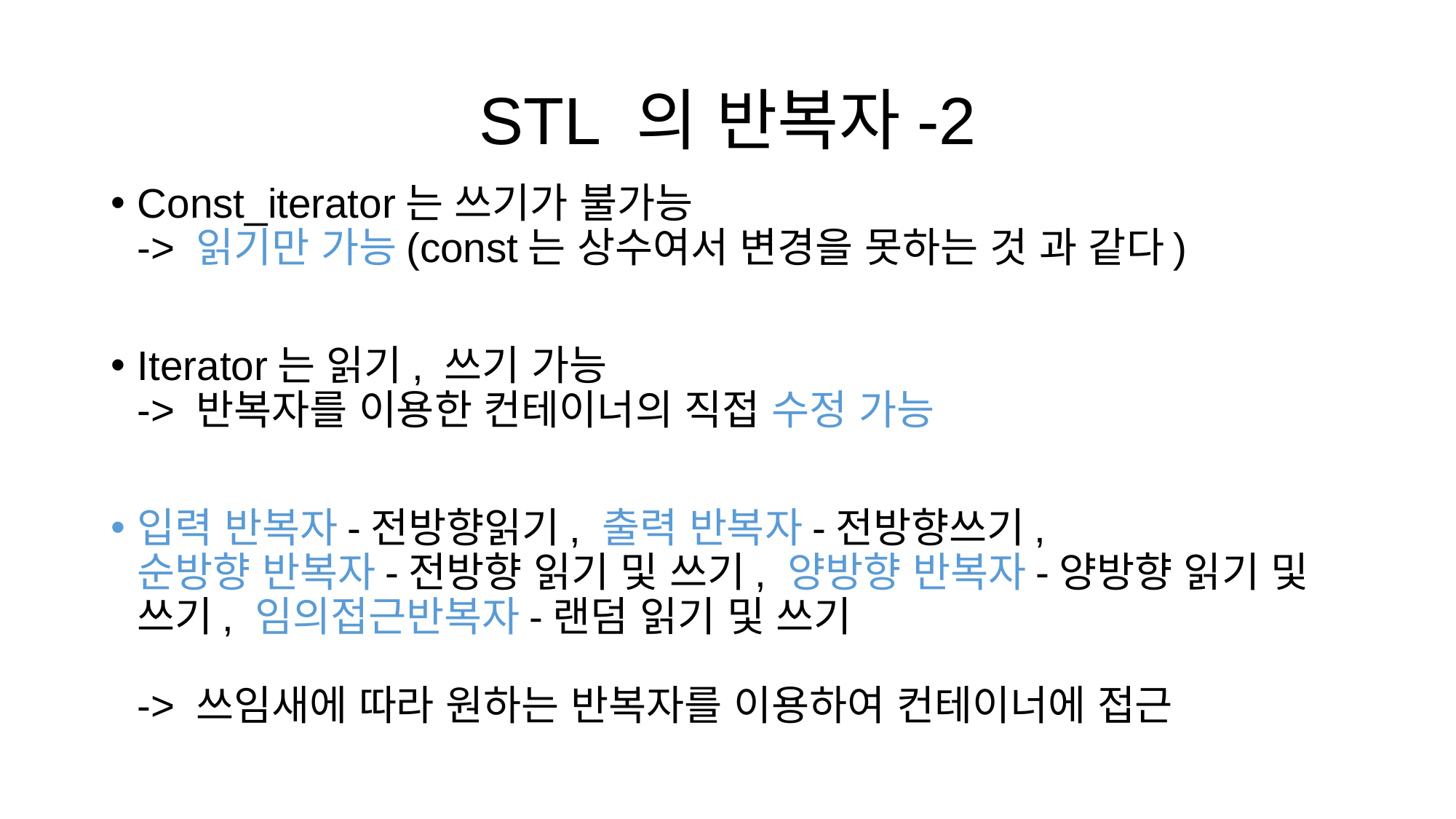

# STL 의 반복자-2
Const_iterator는 쓰기가 불가능
-> 읽기만 가능(const는 상수여서 변경을 못하는 것 과 같다)

Iterator는 읽기, 쓰기 가능
-> 반복자를 이용한 컨테이너의 직접 수정 가능

입력 반복자-전방향읽기, 출력 반복자-전방향쓰기,
순방향 반복자-전방향 읽기 및 쓰기, 양방향 반복자-양방향 읽기 및 쓰기, 임의접근반복자-랜덤 읽기 및 쓰기
-> 쓰임새에 따라 원하는 반복자를 이용하여 컨테이너에 접근